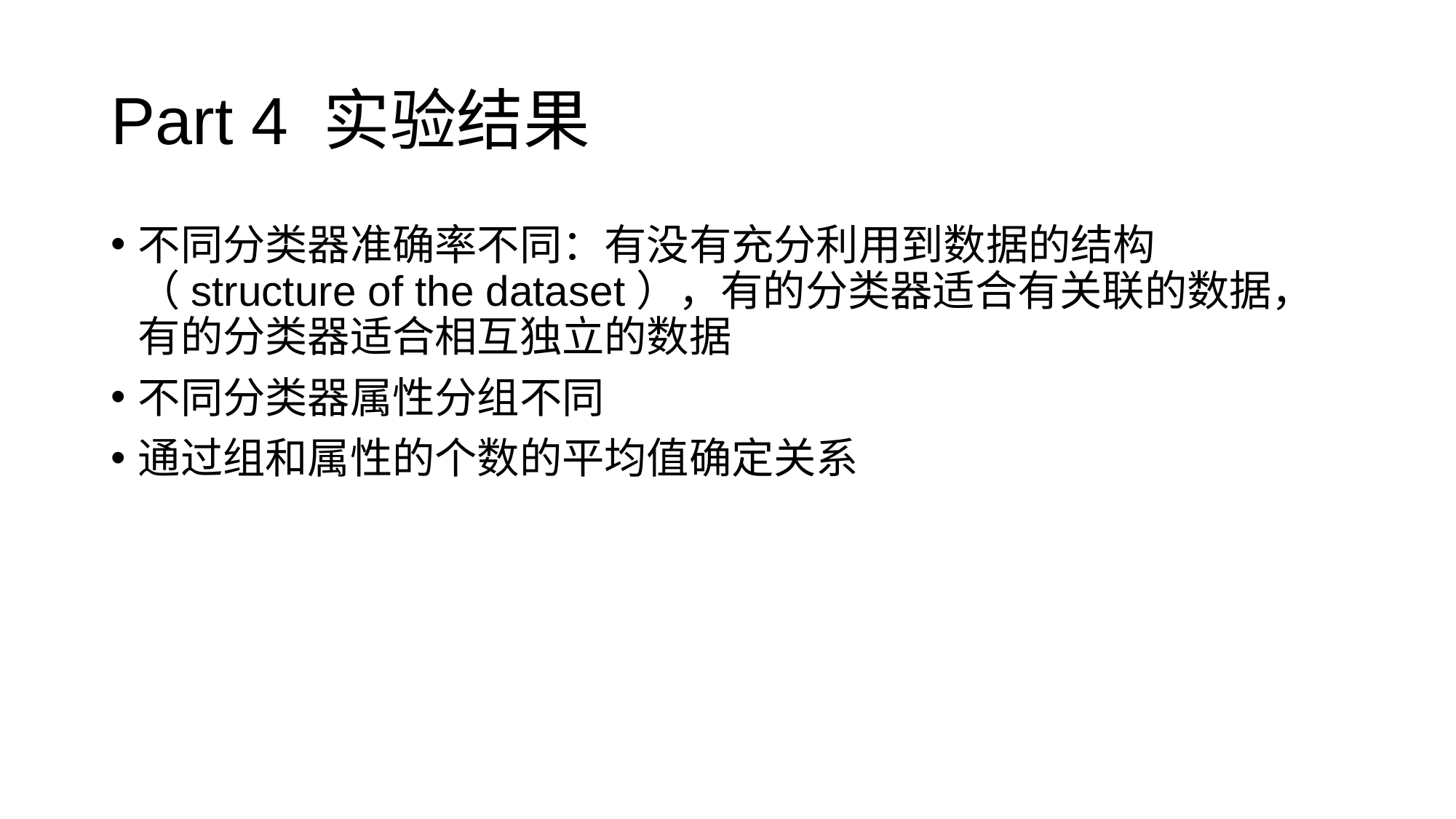

# Part 4 实验结果
不同分类器准确率不同：有没有充分利用到数据的结构（structure of the dataset），有的分类器适合有关联的数据，有的分类器适合相互独立的数据
不同分类器属性分组不同
通过组和属性的个数的平均值确定关系